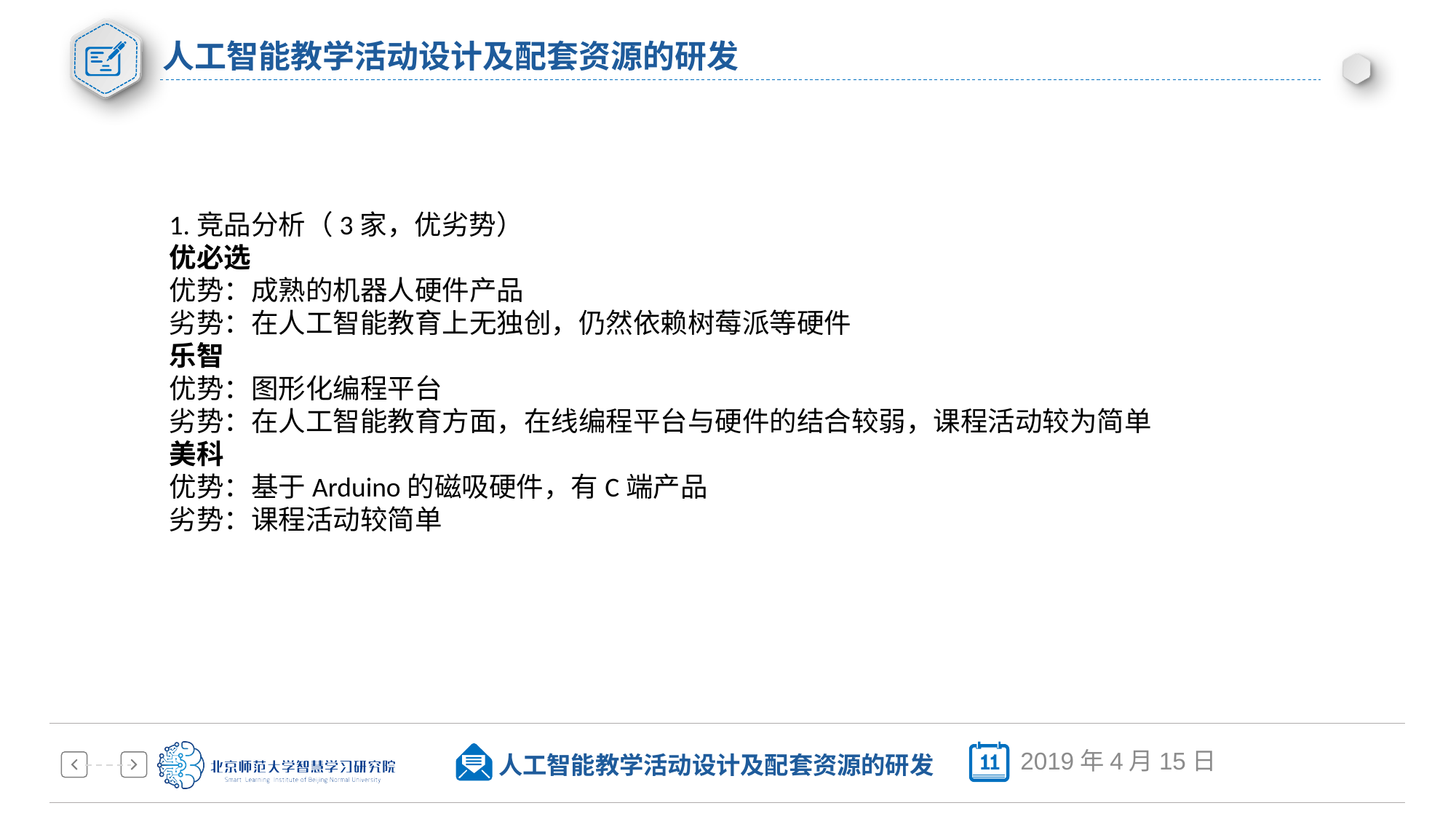

# 人工智能教学活动设计及配套资源的研发
1.竞品分析（3家，优劣势）
优必选
优势：成熟的机器人硬件产品
劣势：在人工智能教育上无独创，仍然依赖树莓派等硬件
乐智
优势：图形化编程平台
劣势：在人工智能教育方面，在线编程平台与硬件的结合较弱，课程活动较为简单
美科
优势：基于Arduino的磁吸硬件，有C端产品
劣势：课程活动较简单
2019年4月15日
人工智能教学活动设计及配套资源的研发